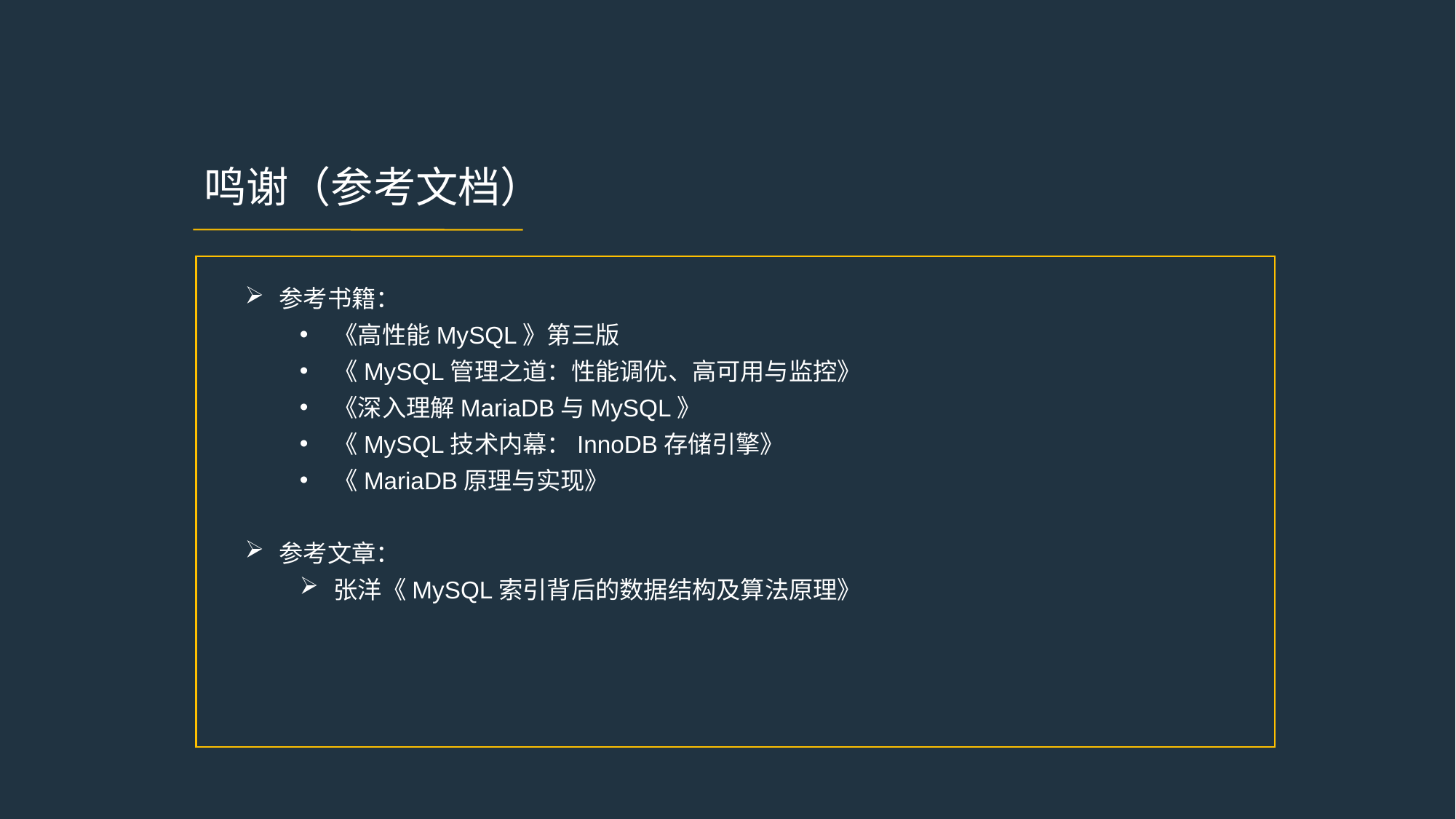

鸣谢（参考文档）

参考书籍：
《高性能MySQL》第三版
《MySQL管理之道：性能调优、高可用与监控》
《深入理解MariaDB与MySQL》
《MySQL技术内幕：InnoDB存储引擎》
《MariaDB原理与实现》

参考文章：
张洋《MySQL索引背后的数据结构及算法原理》